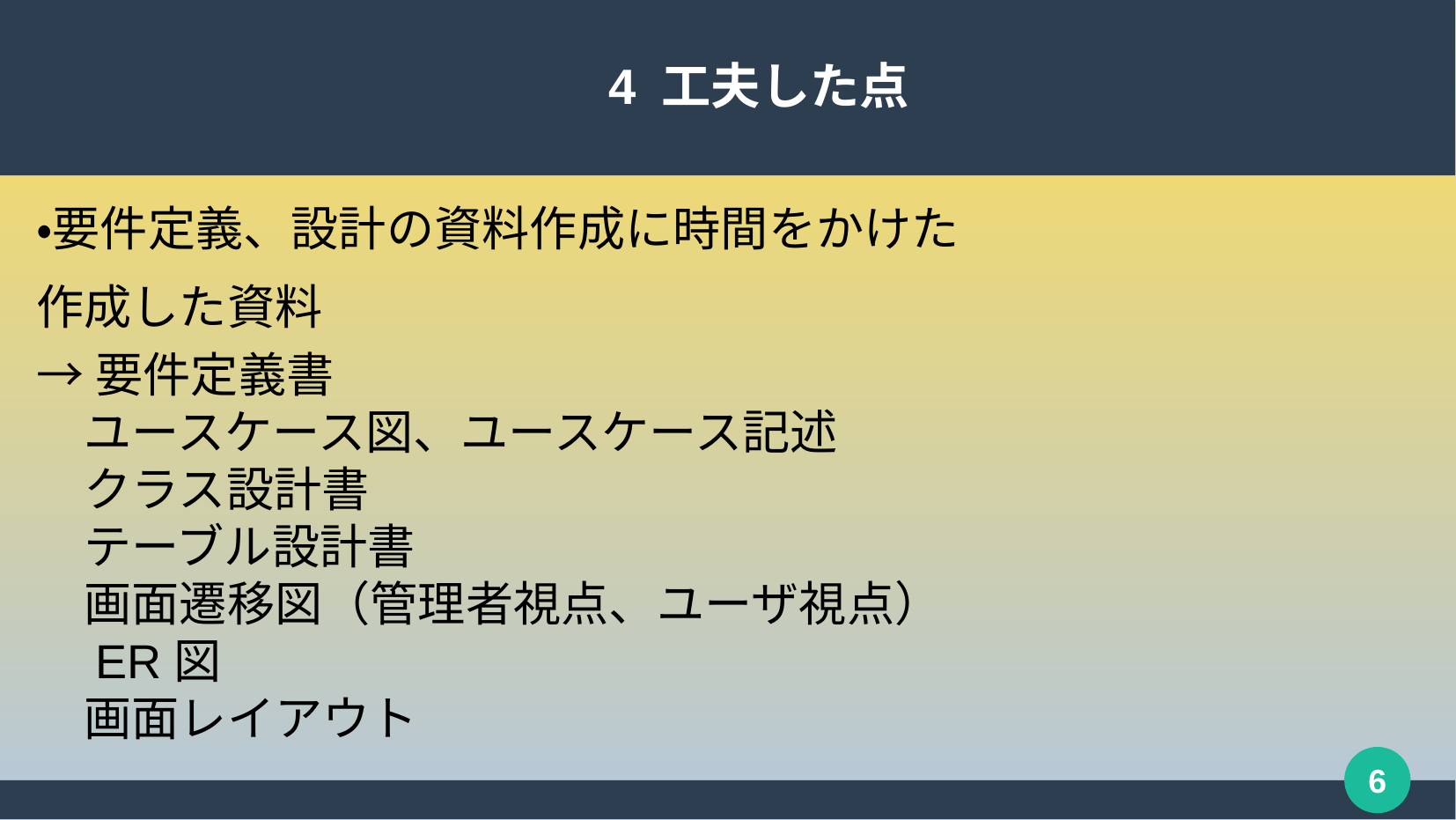

# 4 工夫した点
・要件定義、設計の資料作成に時間をかけた
作成した資料
→要件定義書
　ユースケース図、ユースケース記述
　クラス設計書
　テーブル設計書
　画面遷移図（管理者視点、ユーザ視点）
　ER図
　画面レイアウト